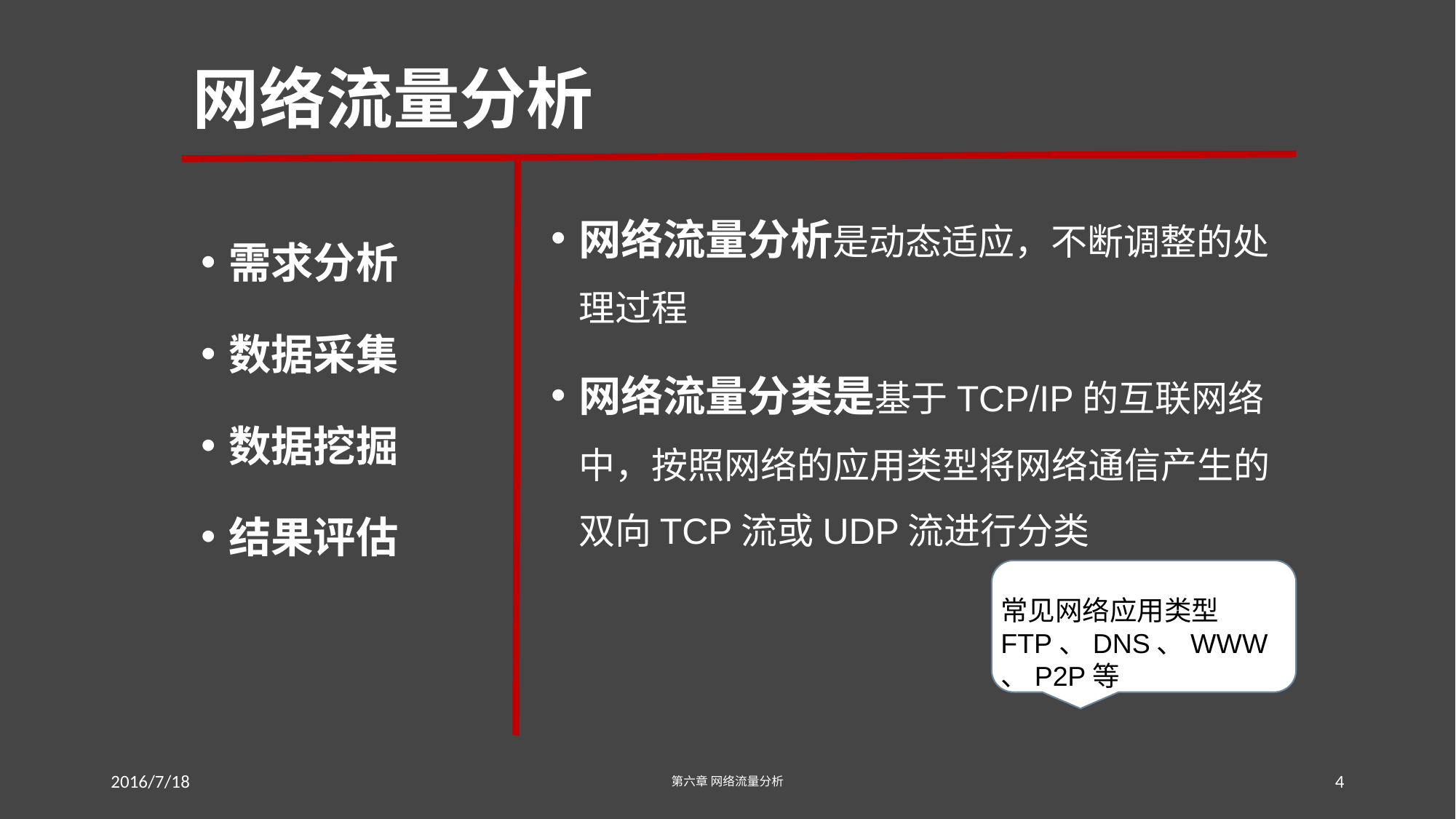

# 网络流量分析
网络流量分析是动态适应，不断调整的处理过程
网络流量分类是基于TCP/IP的互联网络中，按照网络的应用类型将网络通信产生的双向TCP流或UDP流进行分类
需求分析
数据采集
数据挖掘
结果评估

常见网络应用类型FTP、DNS、WWW、P2P等
2016/7/18
第六章 网络流量分析
4